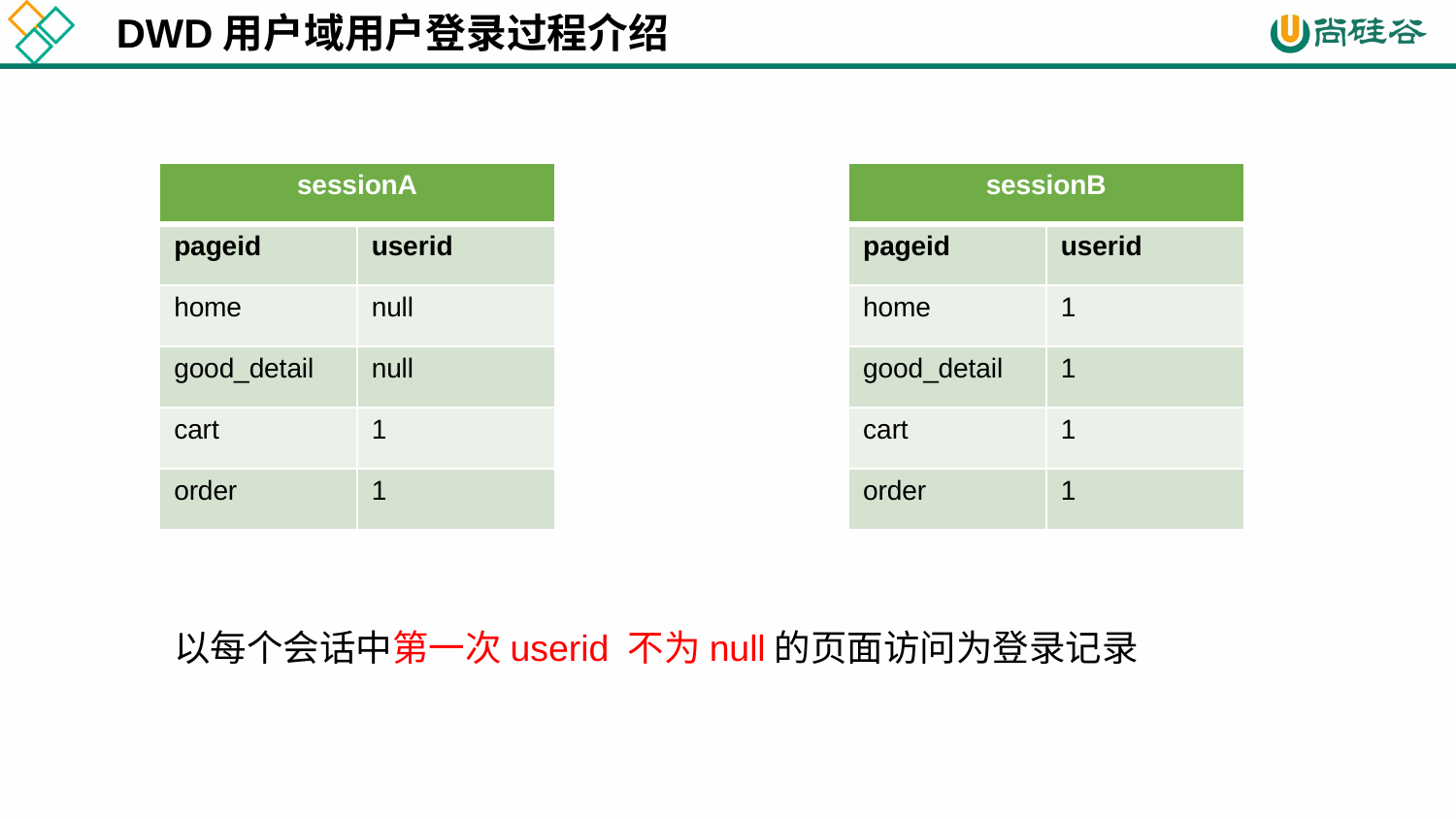

DWD用户域用户登录过程介绍
| sessionA |  |
| --- | --- |
| pageid | userid |
| home | null |
| good\_detail | null |
| cart | 1 |
| order | 1 |
| sessionB |  |
| --- | --- |
| pageid | userid |
| home | 1 |
| good\_detail | 1 |
| cart | 1 |
| order | 1 |
以每个会话中第一次userid 不为null的页面访问为登录记录